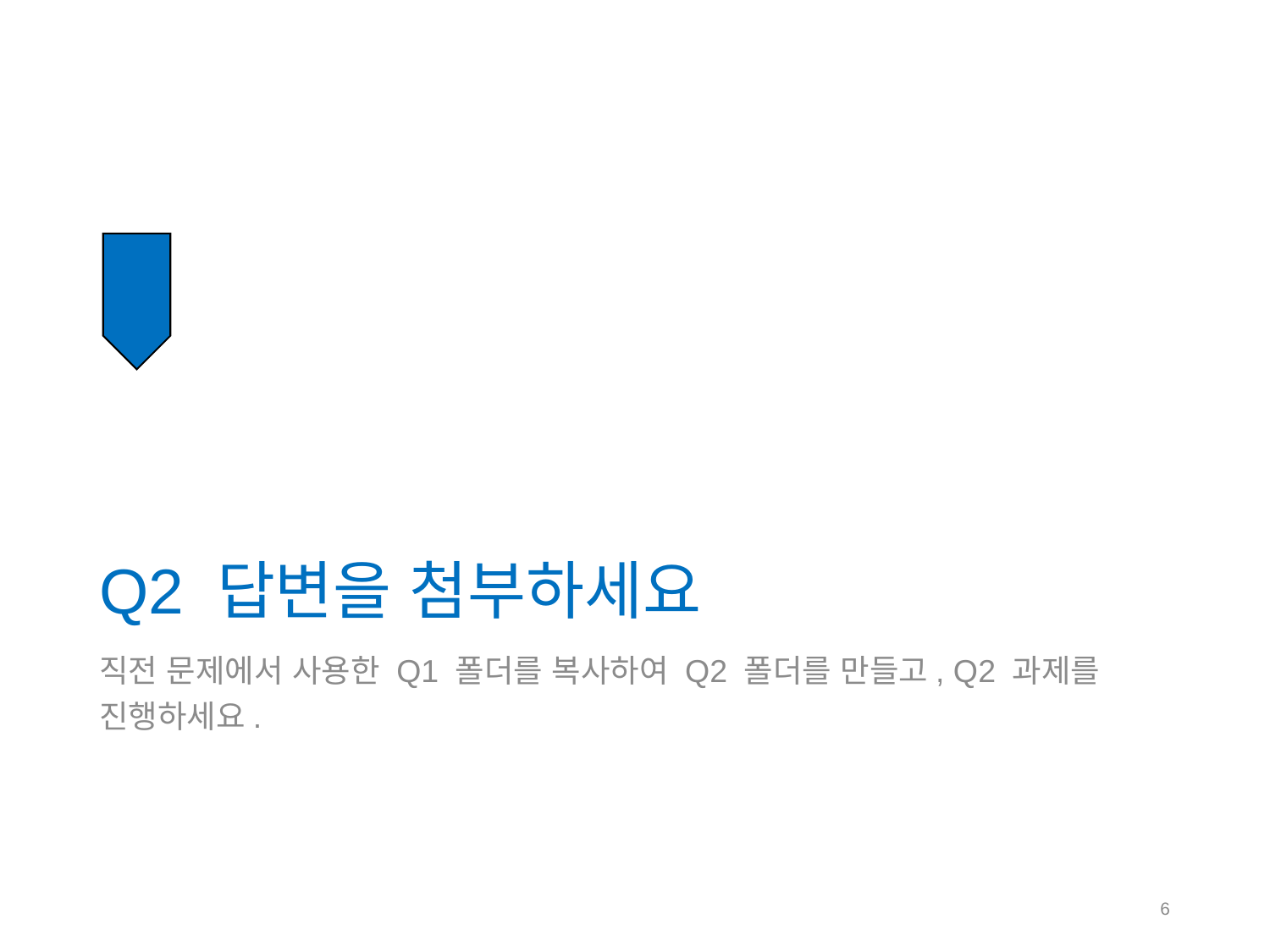

# Q2 답변을 첨부하세요
직전 문제에서 사용한 Q1 폴더를 복사하여 Q2 폴더를 만들고, Q2 과제를 진행하세요.

6